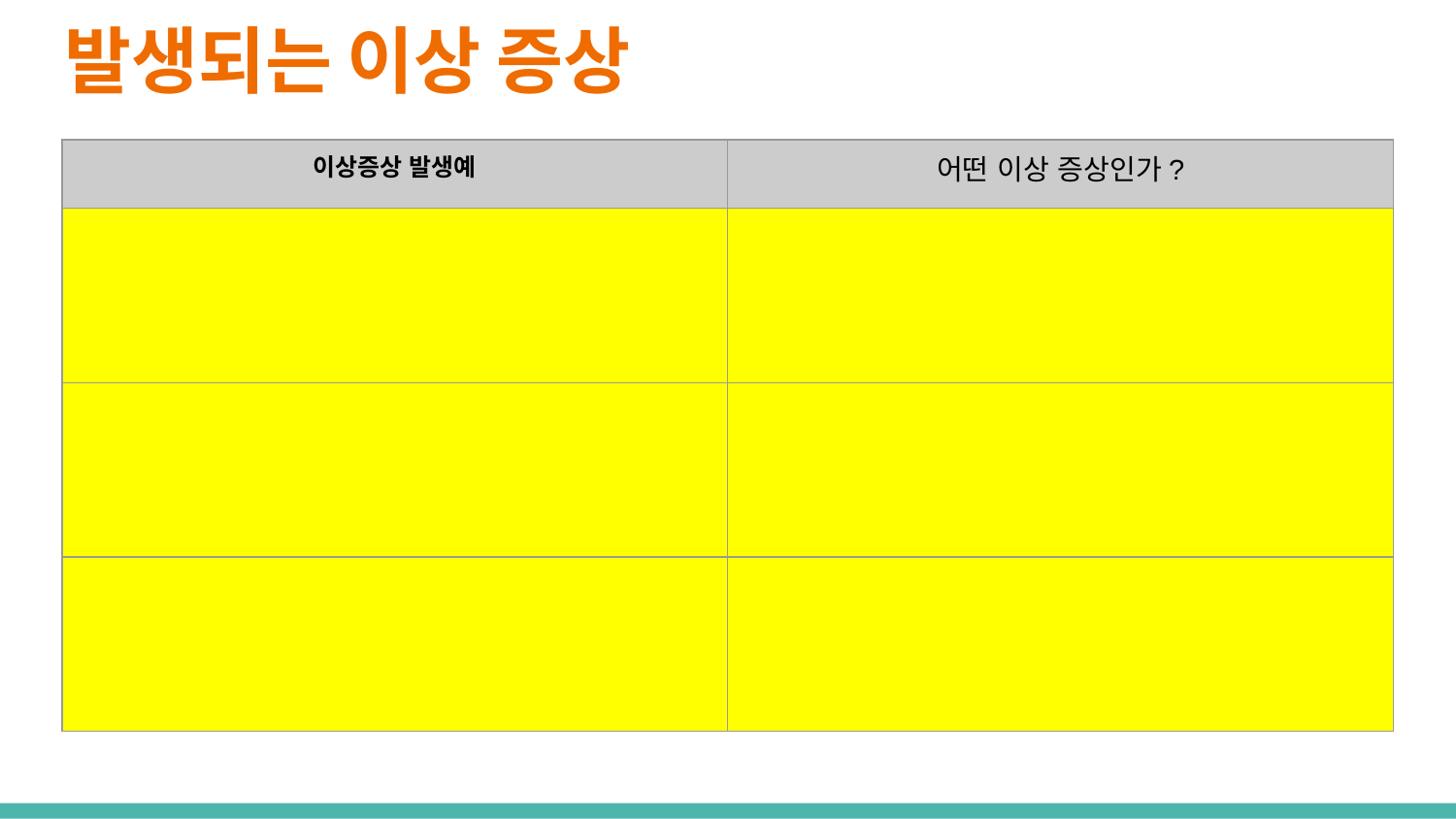

# 발생되는 이상 증상
| 이상증상 발생예 | 어떤 이상 증상인가? |
| --- | --- |
|  |  |
|  |  |
|  |  |